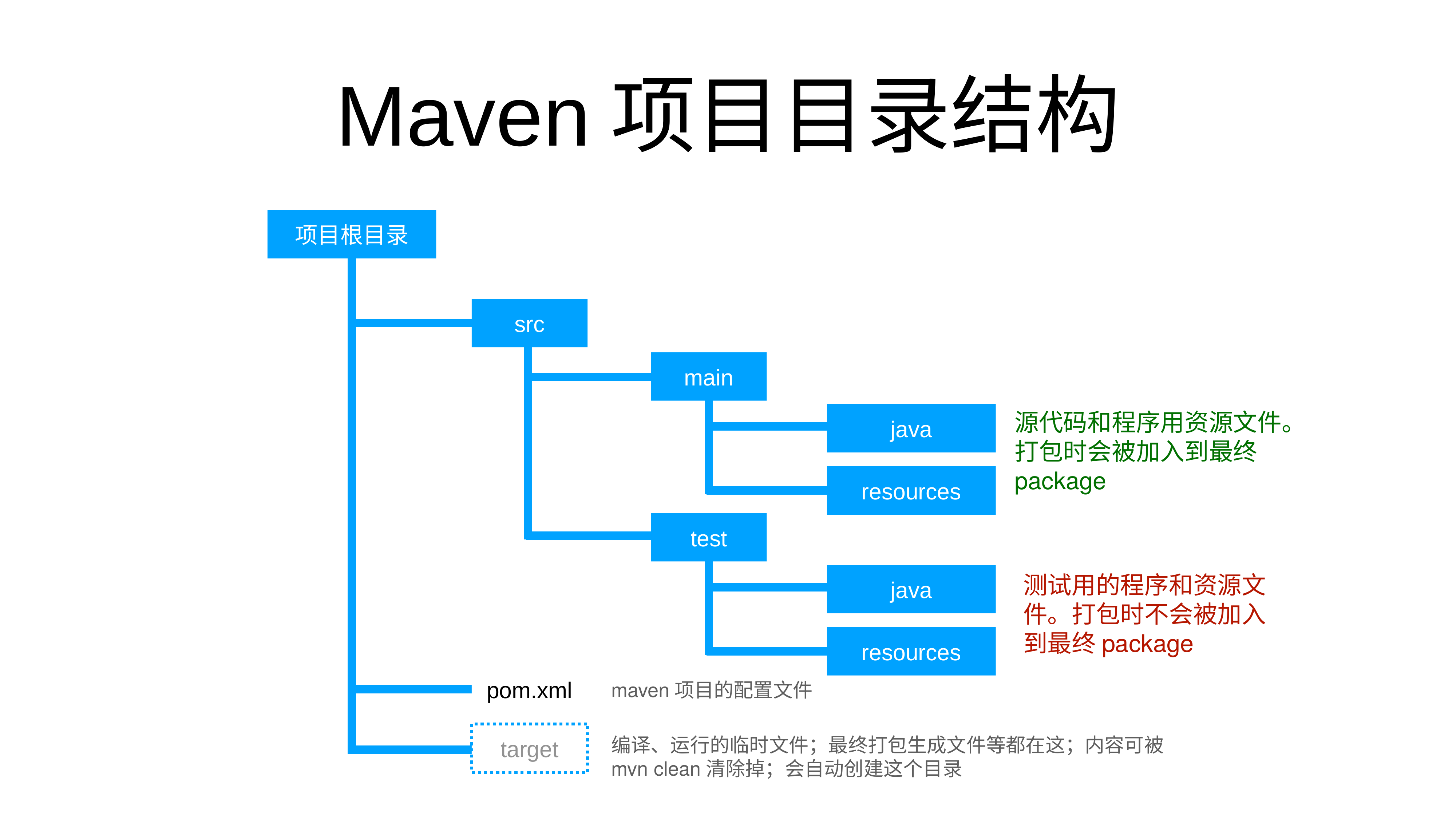

# Maven项目目录结构
项目根目录

src

main

java

resources

源代码和程序用资源文件。打包时会被加入到最终package
test

java

resources

测试用的程序和资源文件。打包时不会被加入到最终package
pom.xml
maven项目的配置文件

编译、运行的临时文件；最终打包生成文件等都在这；内容可被mvn clean清除掉；会自动创建这个目录
target